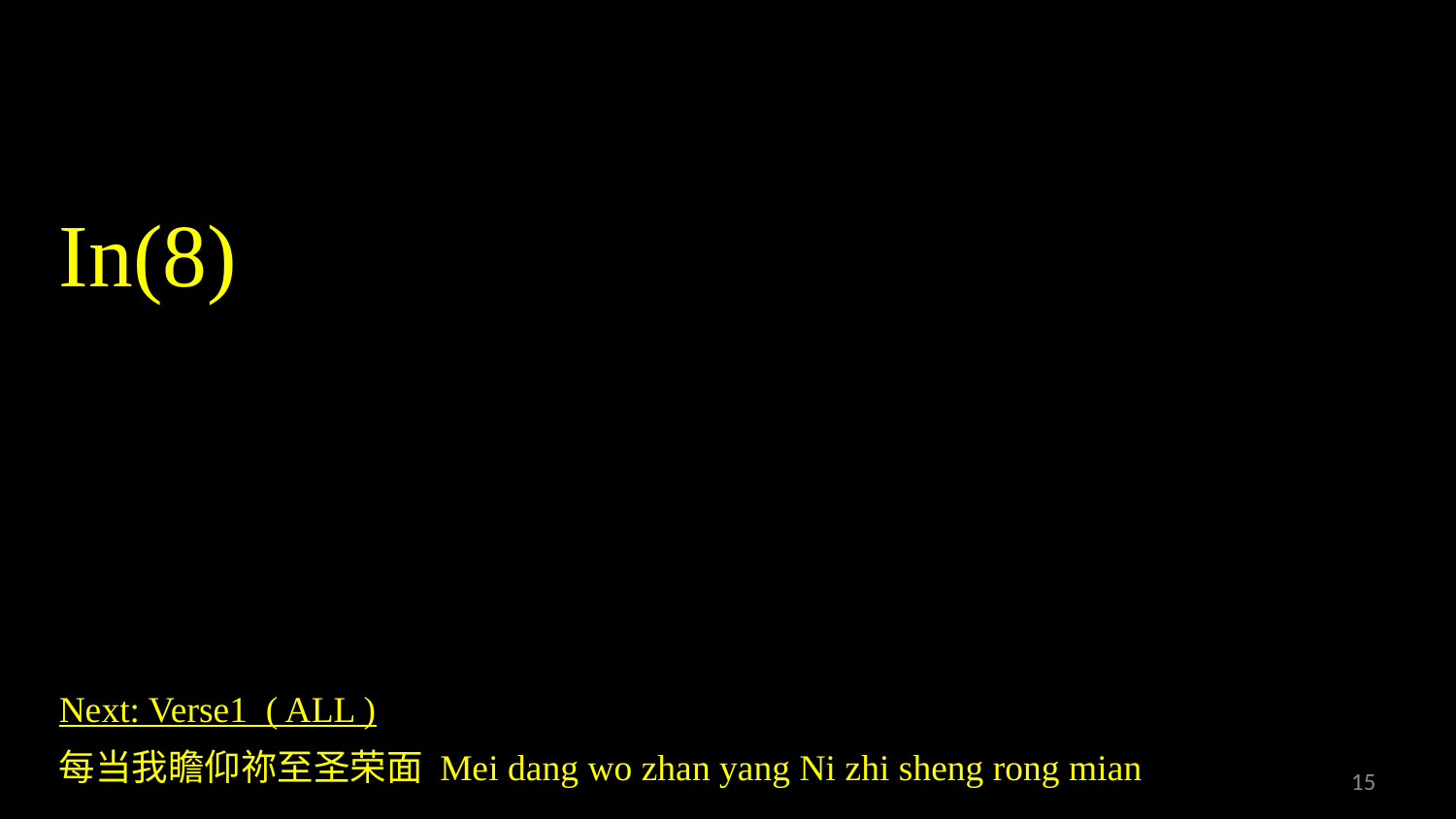

In(8)

Next: Verse1  ( ALL )
每当我瞻仰祢至圣荣面 Mei dang wo zhan yang Ni zhi sheng rong mian

15